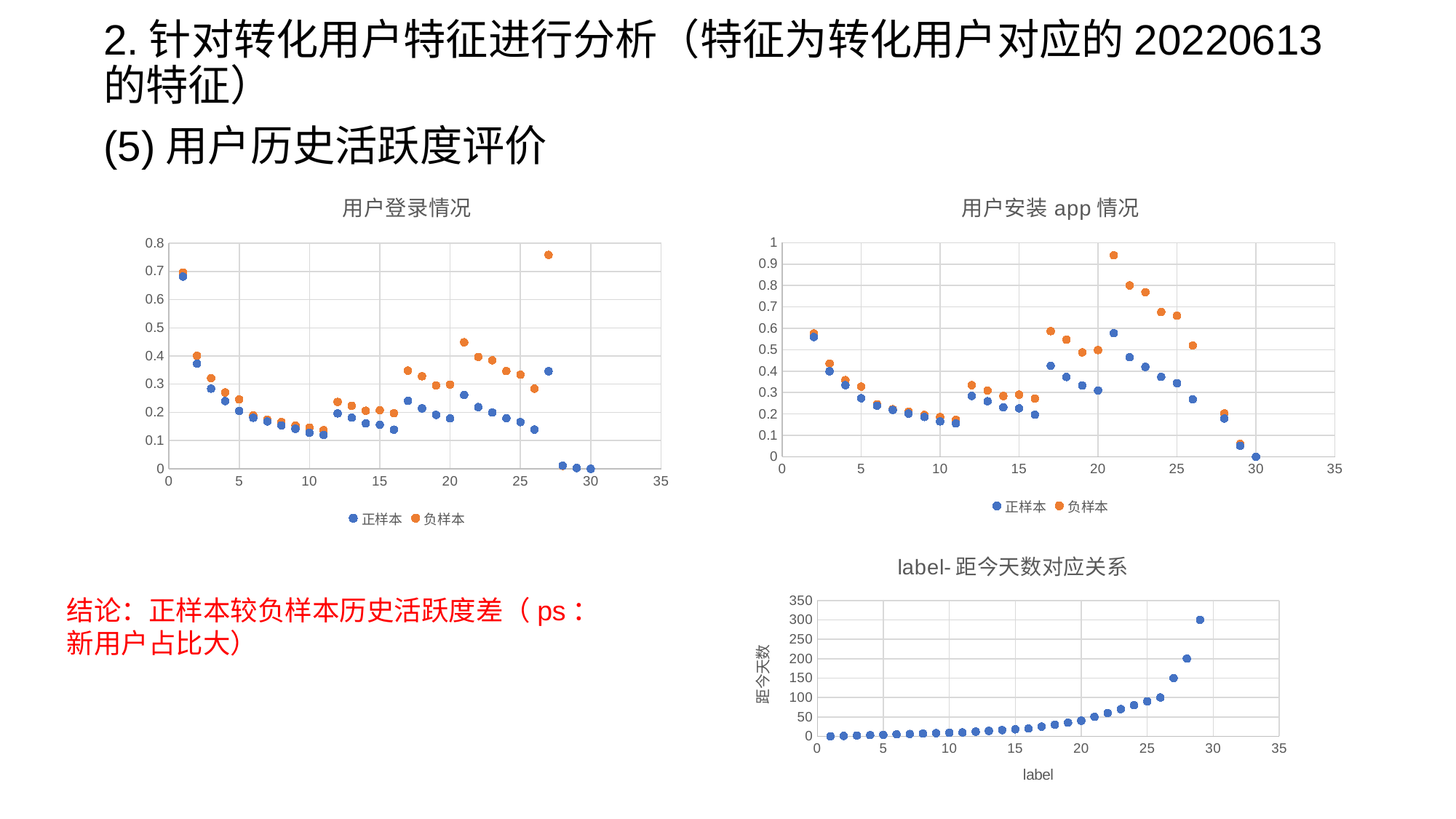

2.针对转化用户特征进行分析（特征为转化用户对应的20220613的特征）
(5)用户历史活跃度评价

### Chart: 用户登录情况

| Category |  |  |
|---|---|---|

### Chart: 用户安装app情况

| Category |  |  |
|---|---|---|

### Chart: label-距今天数对应关系

| Category |  |
|---|---|
结论：正样本较负样本历史活跃度差（ps：新用户占比大）